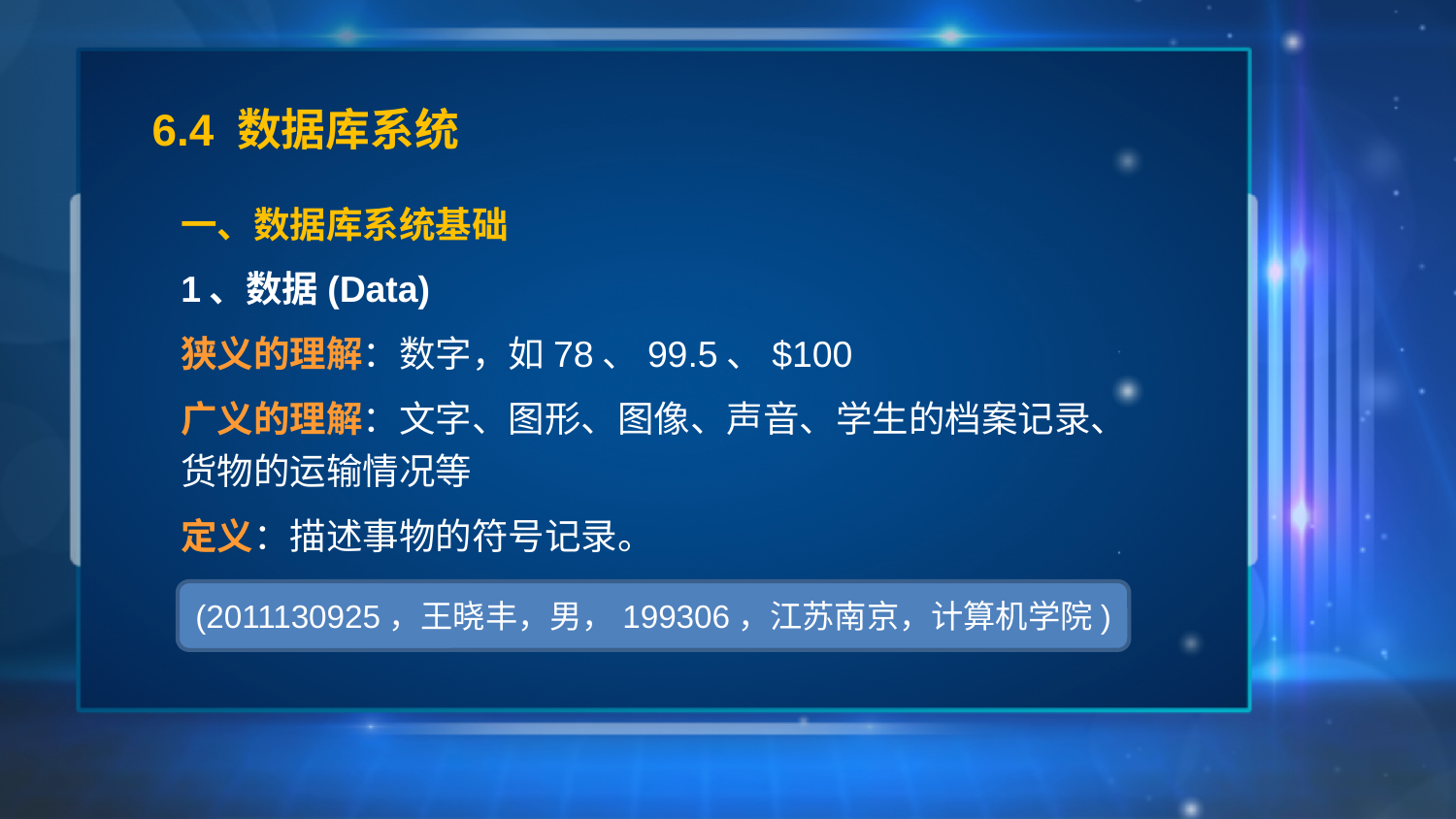

# 6.4 数据库系统
一、数据库系统基础
1、数据(Data)
狭义的理解：数字，如78、99.5、$100
广义的理解：文字、图形、图像、声音、学生的档案记录、      货物的运输情况等
定义：描述事物的符号记录。

(2011130925，王晓丰，男，199306，江苏南京，计算机学院)